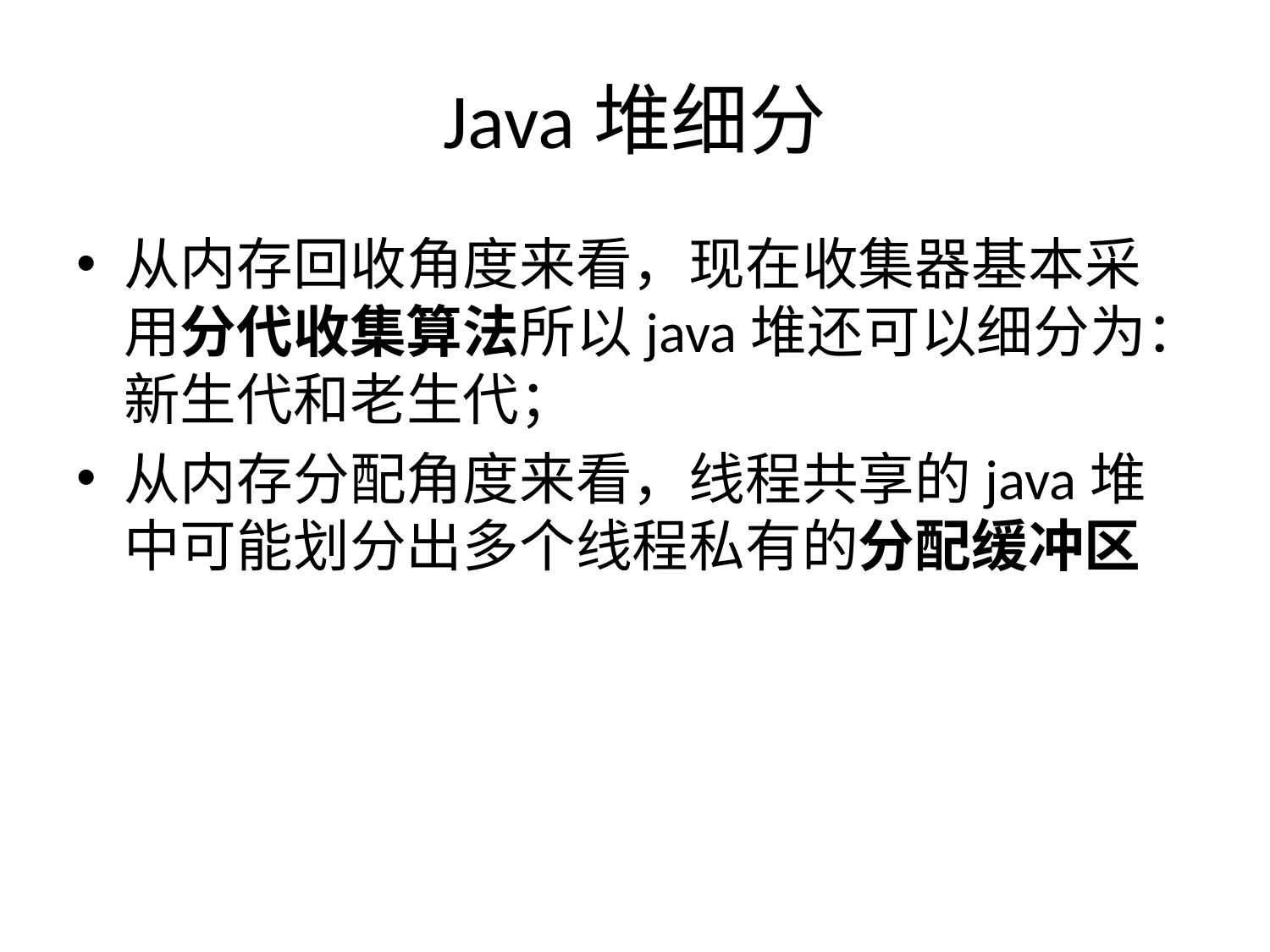

# Java堆细分
从内存回收角度来看，现在收集器基本采用分代收集算法所以java堆还可以细分为：新生代和老生代；
从内存分配角度来看，线程共享的java堆中可能划分出多个线程私有的分配缓冲区